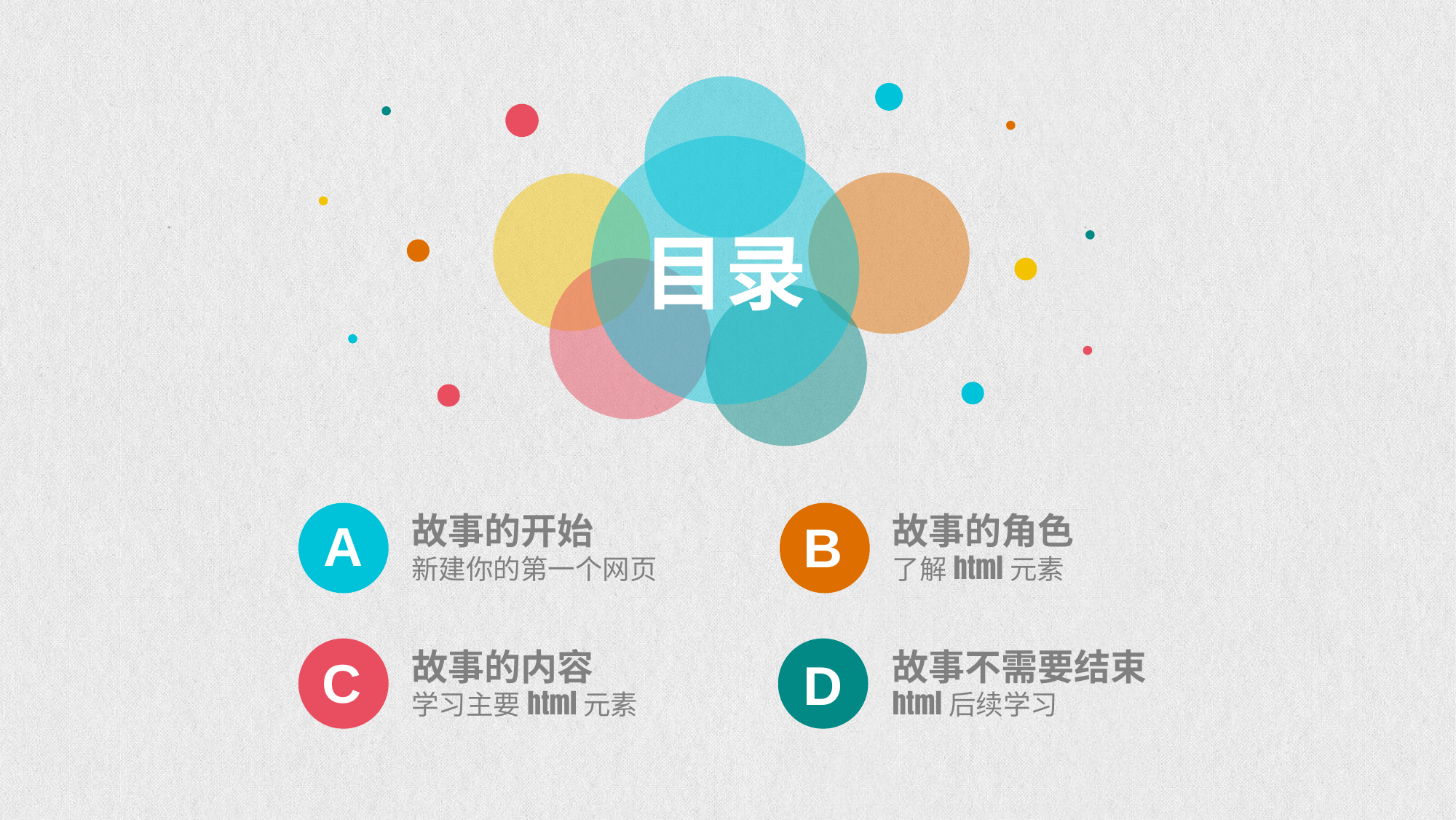

目录

A
故事的开始
新建你的第一个网页

B
故事的角色
了解html元素

C
故事的内容
学习主要html元素

D
故事不需要结束
html后续学习